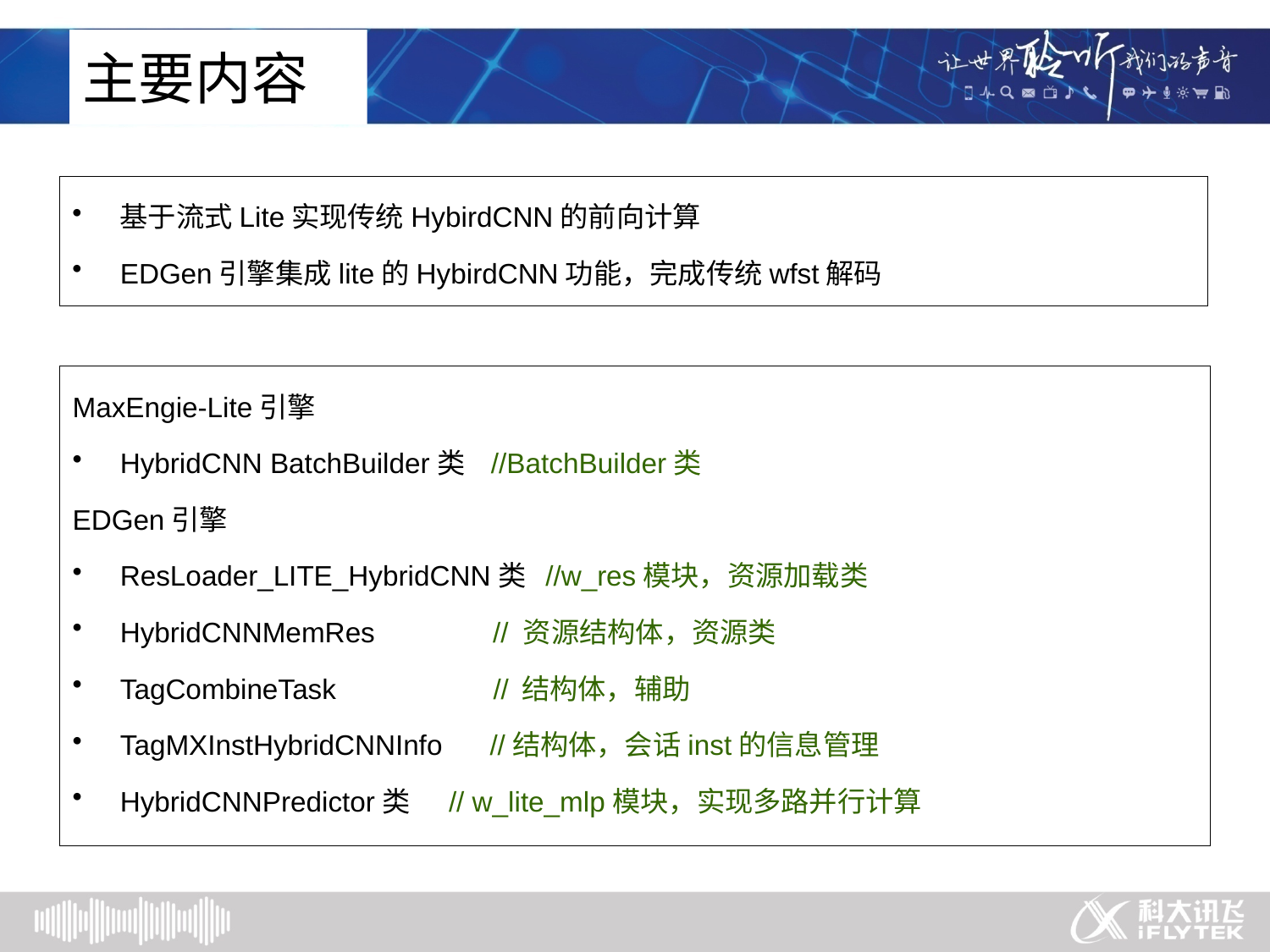

主要内容
基于流式Lite实现传统HybirdCNN的前向计算
EDGen引擎集成lite的HybirdCNN功能，完成传统wfst解码
MaxEngie-Lite引擎
HybridCNN BatchBuilder类   //BatchBuilder类
EDGen引擎
ResLoader_LITE_HybridCNN类  //w_res模块，资源加载类
HybridCNNMemRes               // 资源结构体，资源类
TagCombineTask                    // 结构体，辅助
TagMXInstHybridCNNInfo      //结构体，会话inst的信息管理
HybridCNNPredictor类     // w_lite_mlp模块，实现多路并行计算